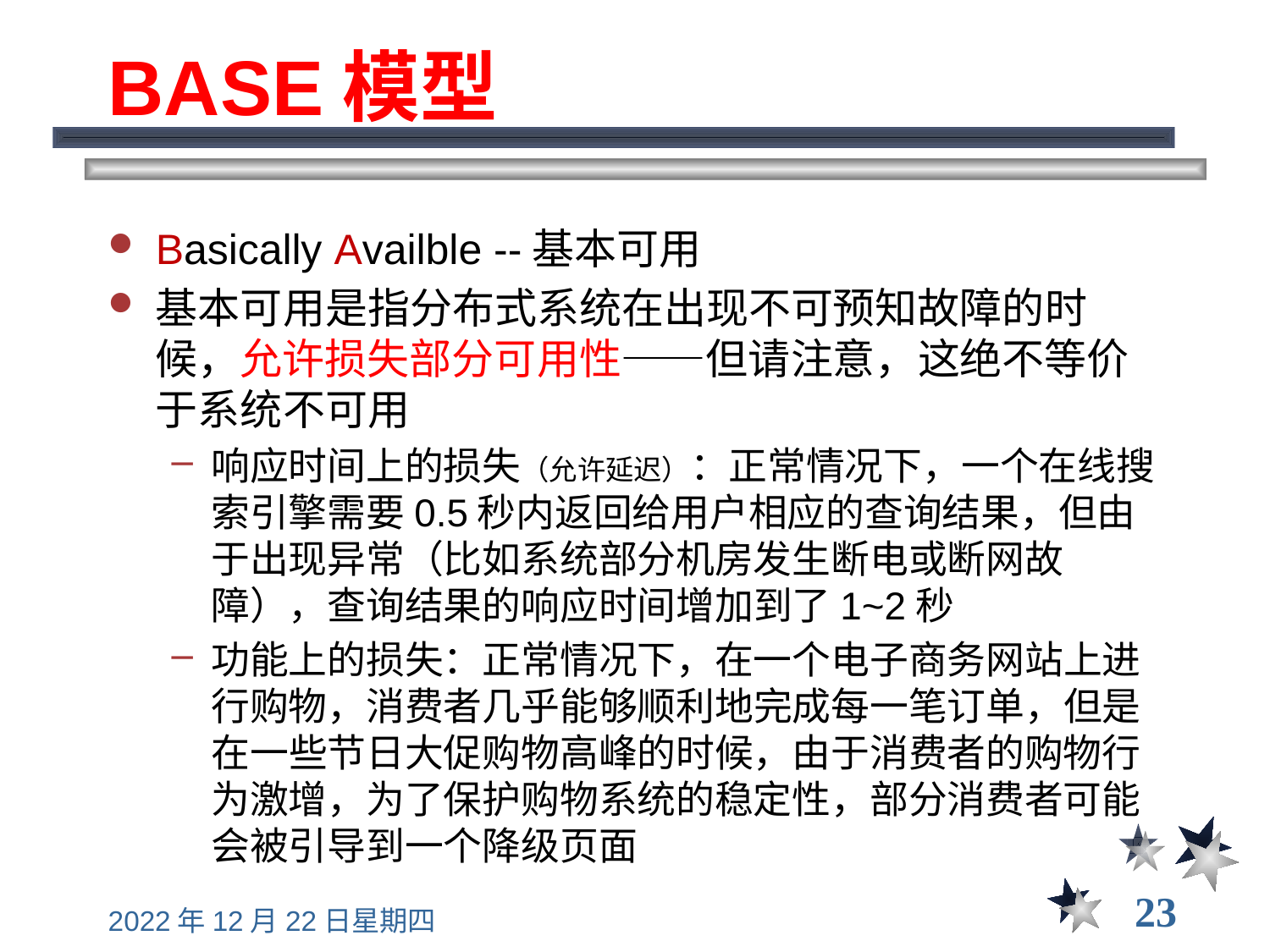

# BASE模型
Basically Availble --基本可用
基本可用是指分布式系统在出现不可预知故障的时候，允许损失部分可用性——但请注意，这绝不等价于系统不可用
响应时间上的损失（允许延迟）：正常情况下，一个在线搜索引擎需要0.5秒内返回给用户相应的查询结果，但由于出现异常（比如系统部分机房发生断电或断网故障），查询结果的响应时间增加到了1~2秒
功能上的损失：正常情况下，在一个电子商务网站上进行购物，消费者几乎能够顺利地完成每一笔订单，但是在一些节日大促购物高峰的时候，由于消费者的购物行为激增，为了保护购物系统的稳定性，部分消费者可能会被引导到一个降级页面

23
2022年12月22日星期四
大数据管理----前言